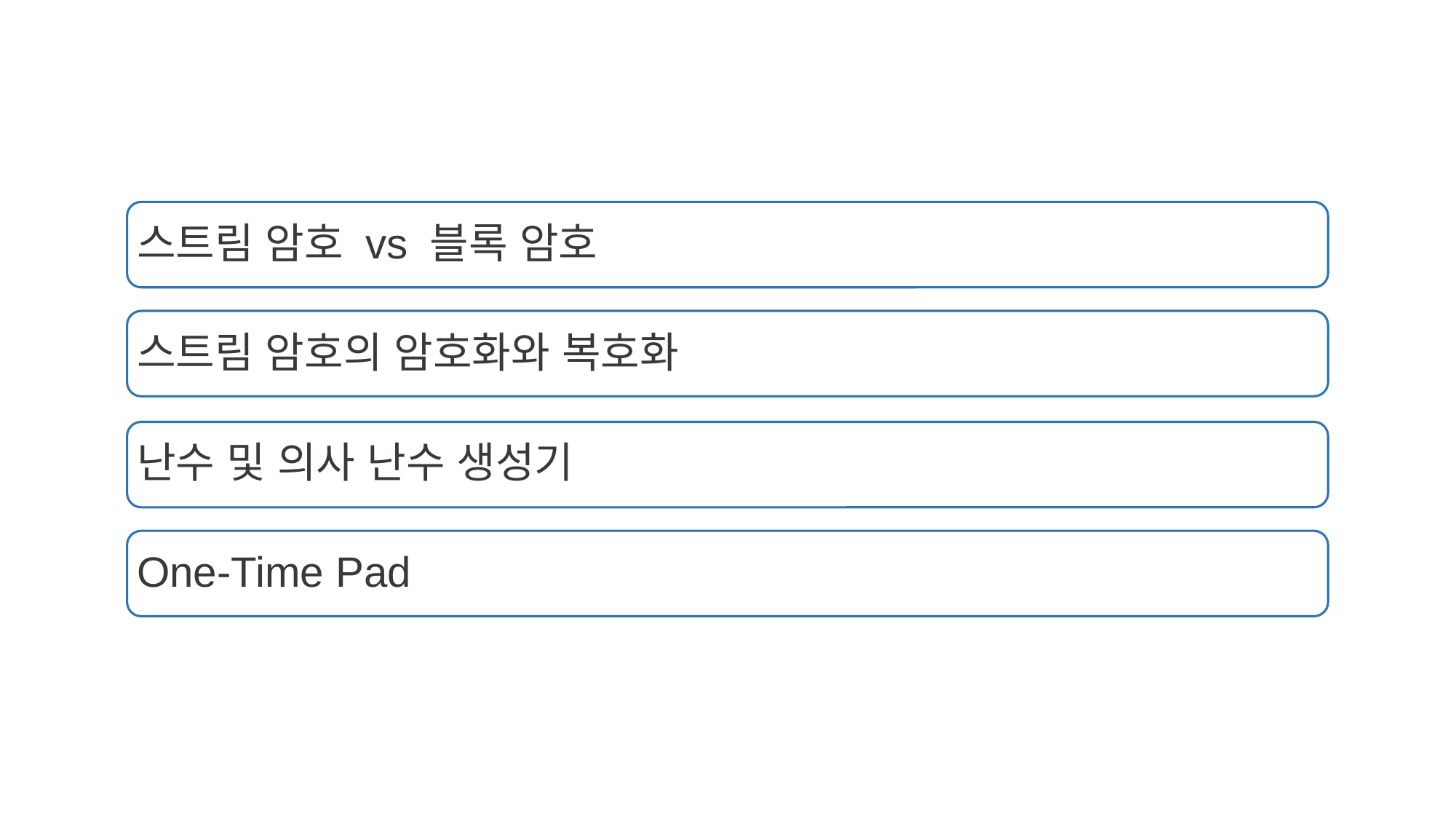

스트림 암호 vs 블록 암호
스트림 암호의 암호화와 복호화
난수 및 의사 난수 생성기
One-Time Pad